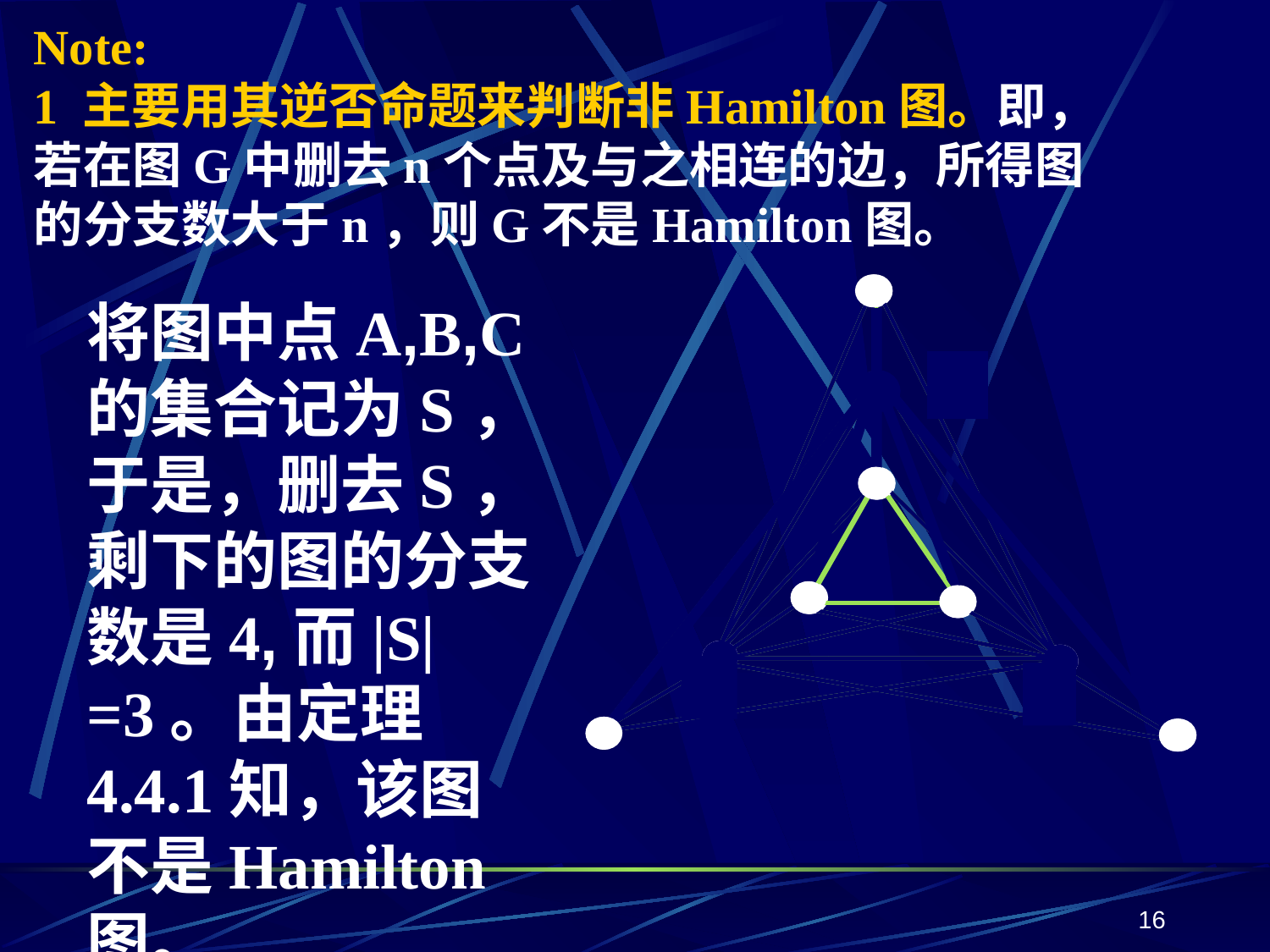

# Note: 1 主要用其逆否命题来判断非Hamilton图。即，若在图G中删去n个点及与之相连的边，所得图的分支数大于n，则G不是Hamilton图。

C

A

B

将图中点A,B,C的集合记为S，于是，删去S，剩下的图的分支数是4,而|S|=3。由定理4.4.1知，该图不是Hamilton图。

B

A

C

16